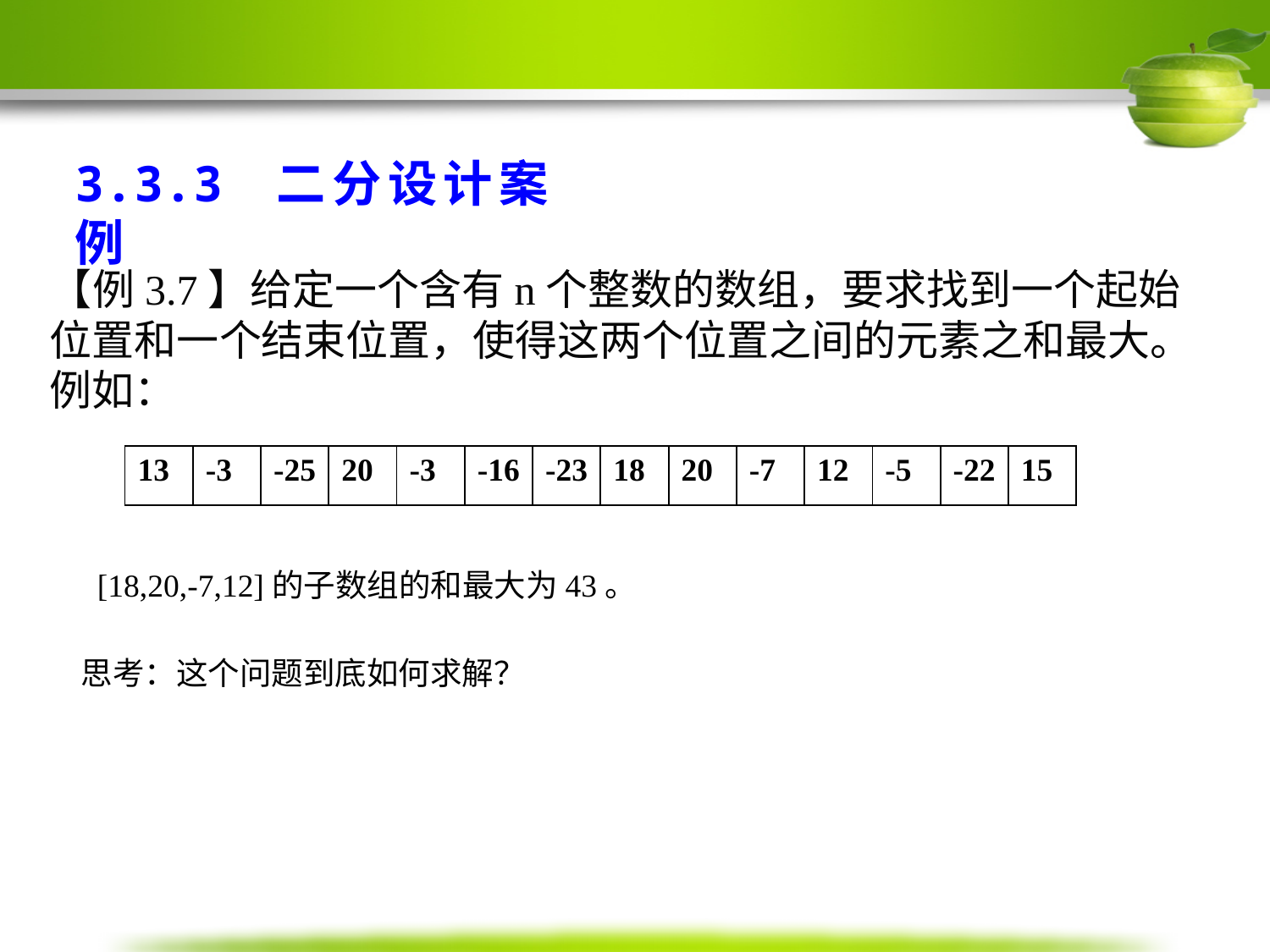

3.3.3 二分设计案例
【例3.7】给定一个含有n个整数的数组，要求找到一个起始位置和一个结束位置，使得这两个位置之间的元素之和最大。例如：
| 13 | -3 | -25 | 20 | -3 | -16 | -23 | 18 | 20 | -7 | 12 | -5 | -22 | 15 |
| --- | --- | --- | --- | --- | --- | --- | --- | --- | --- | --- | --- | --- | --- |
[18,20,-7,12]的子数组的和最大为43。
思考：这个问题到底如何求解？